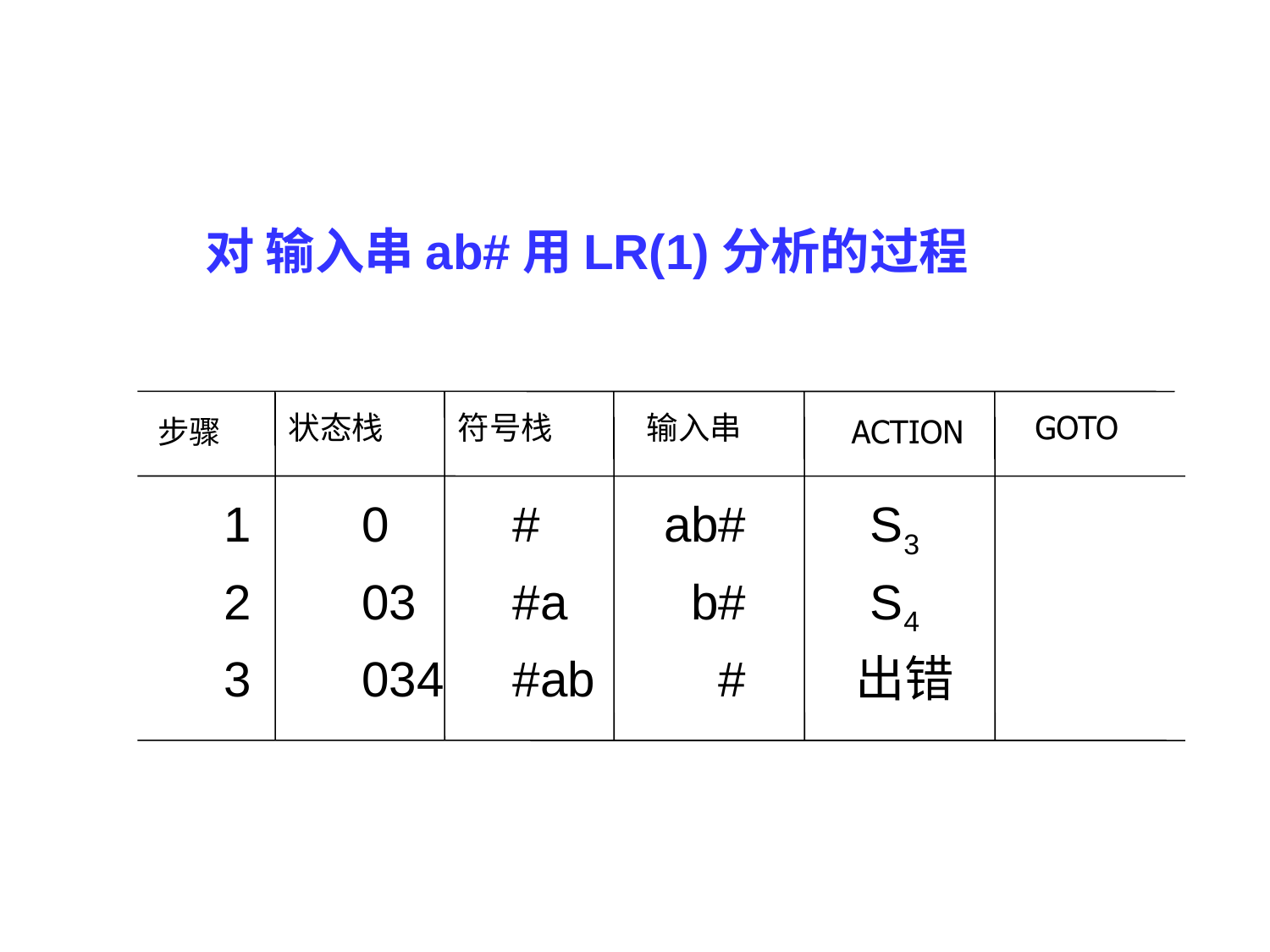

# 对 输入串ab#用LR(1)分析的过程

状态栈
符号栈
输入串
GOTO
步骤
ACTION

1        0         #         ab#         S3
2        03       #a         b#         S4
3        034     #ab         #       出错

108